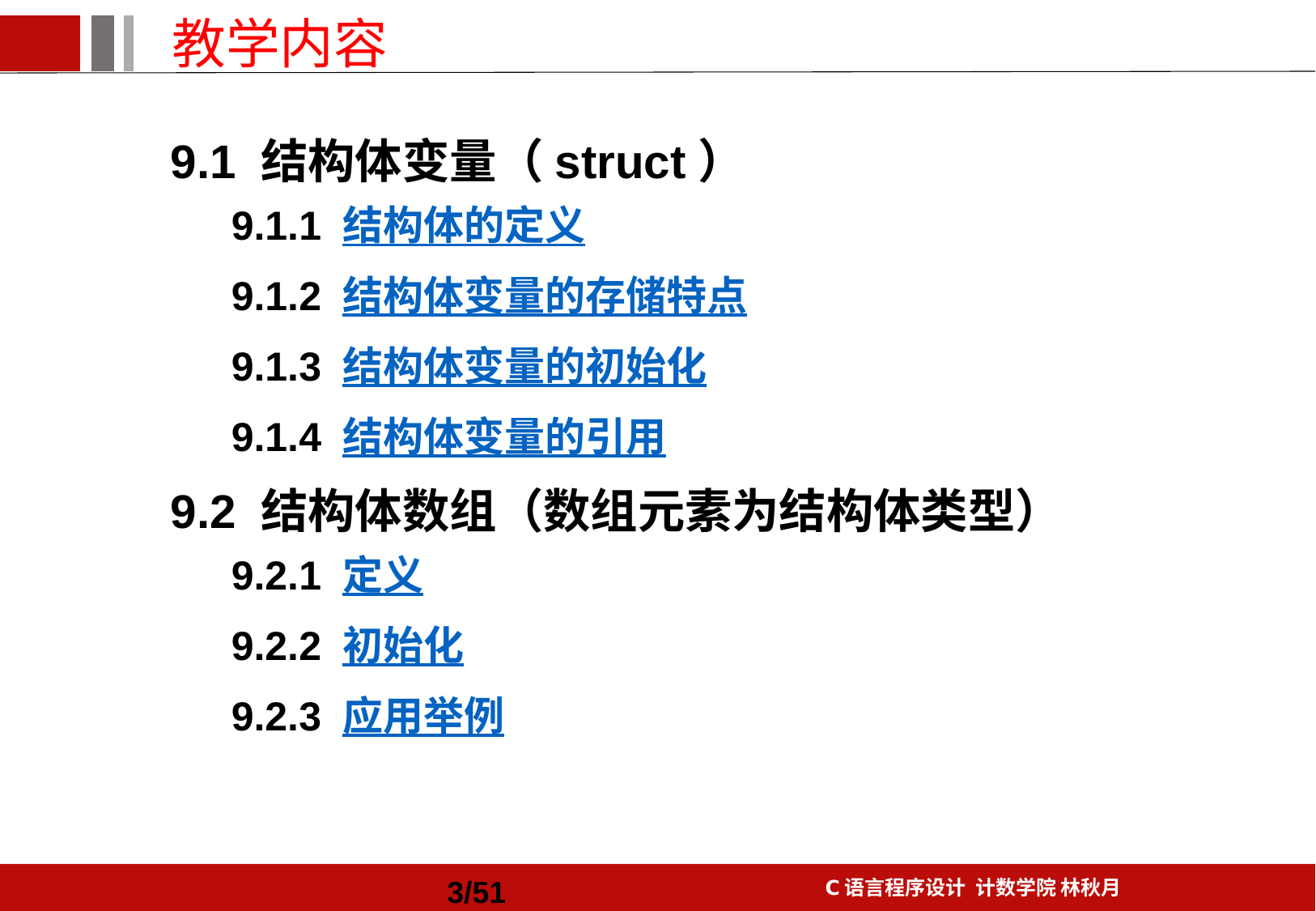

教学内容
9.1 结构体变量（struct）
9.1.1 结构体的定义
9.1.2 结构体变量的存储特点
9.1.3 结构体变量的初始化
9.1.4 结构体变量的引用
9.2 结构体数组（数组元素为结构体类型）
9.2.1 定义
9.2.2 初始化
9.2.3 应用举例